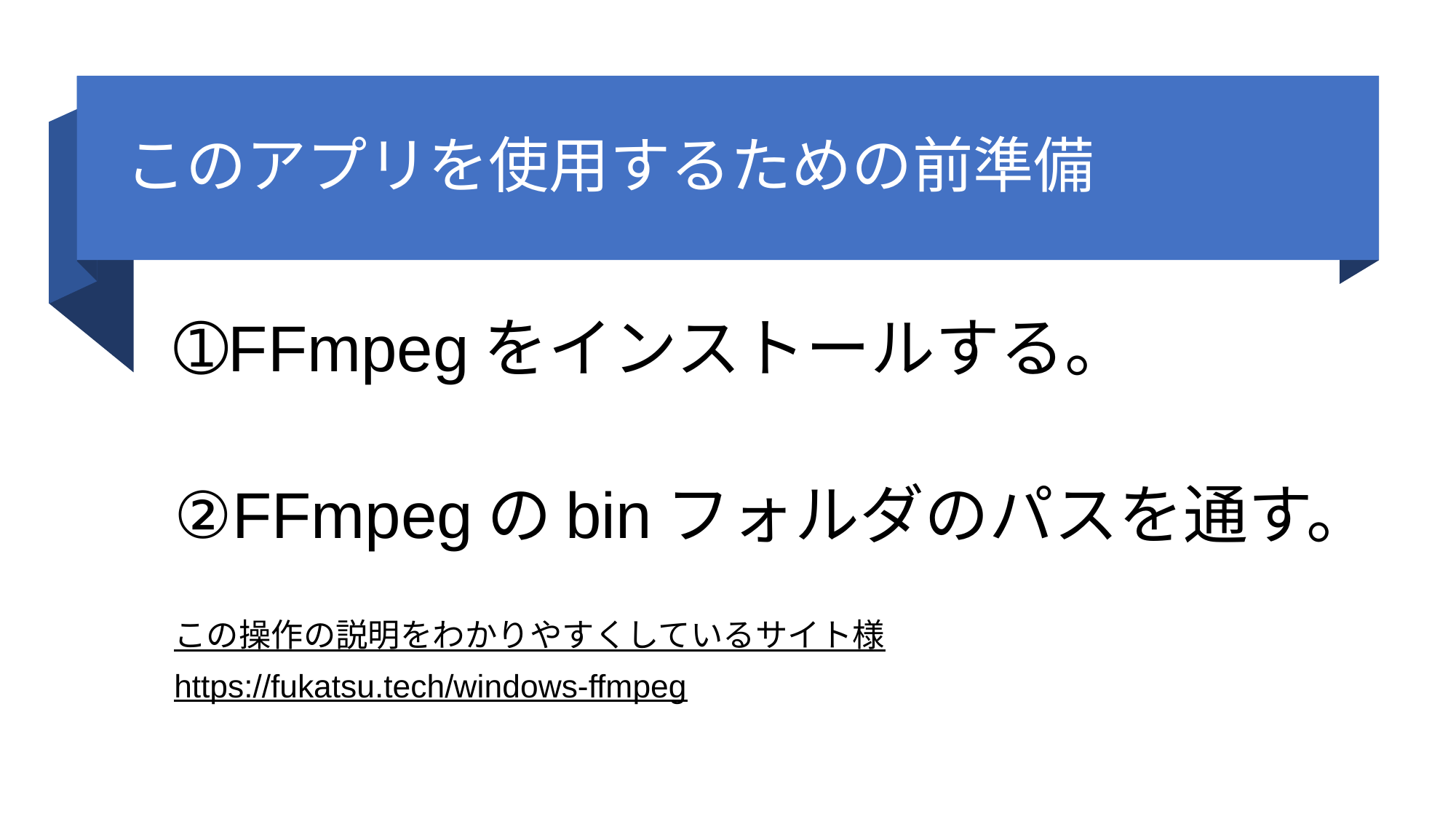

# このアプリを使用するための前準備

➀FFmpegをインストールする。

②FFmpegのbinフォルダのパスを通す。

この操作の説明をわかりやすくしているサイト様
https://fukatsu.tech/windows-ffmpeg